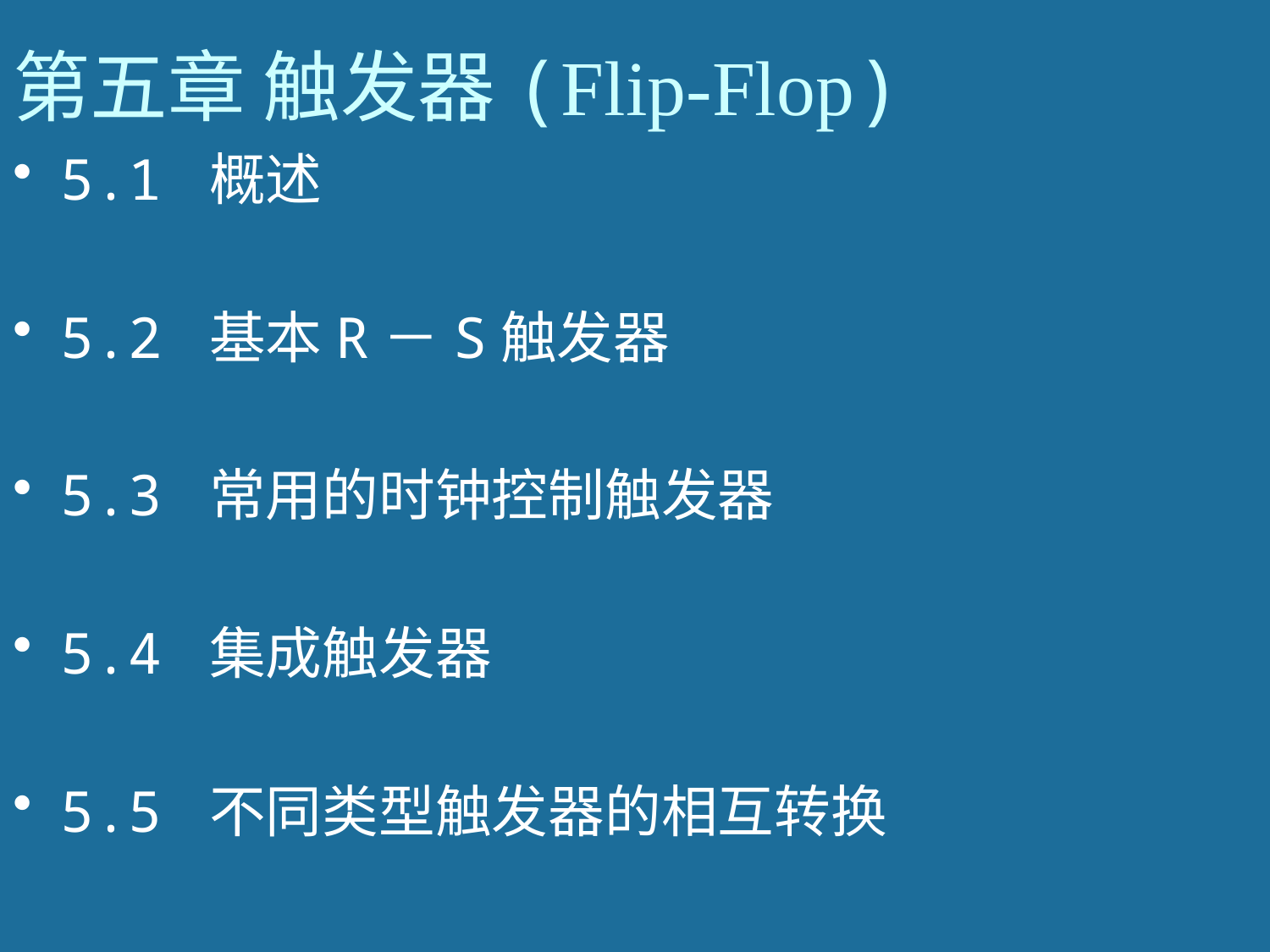

# 第五章 触发器(Flip-Flop)
5.1 概述

5.2 基本R－S触发器

5.3 常用的时钟控制触发器

5.4 集成触发器

5.5 不同类型触发器的相互转换
1